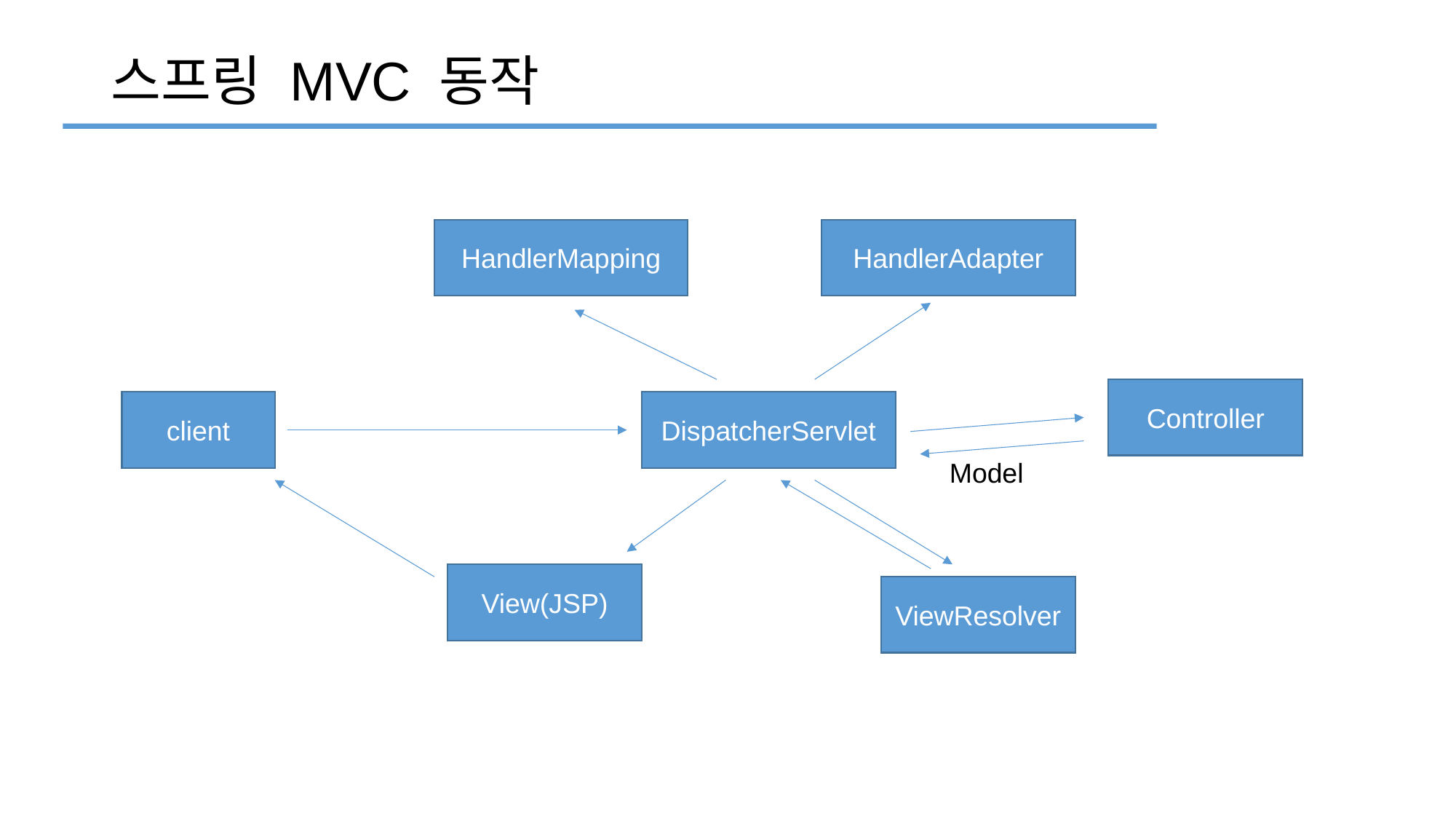

# 스프링 MVC 동작
HandlerMapping
HandlerAdapter
Controller
client
DispatcherServlet
Model
View(JSP)
ViewResolver